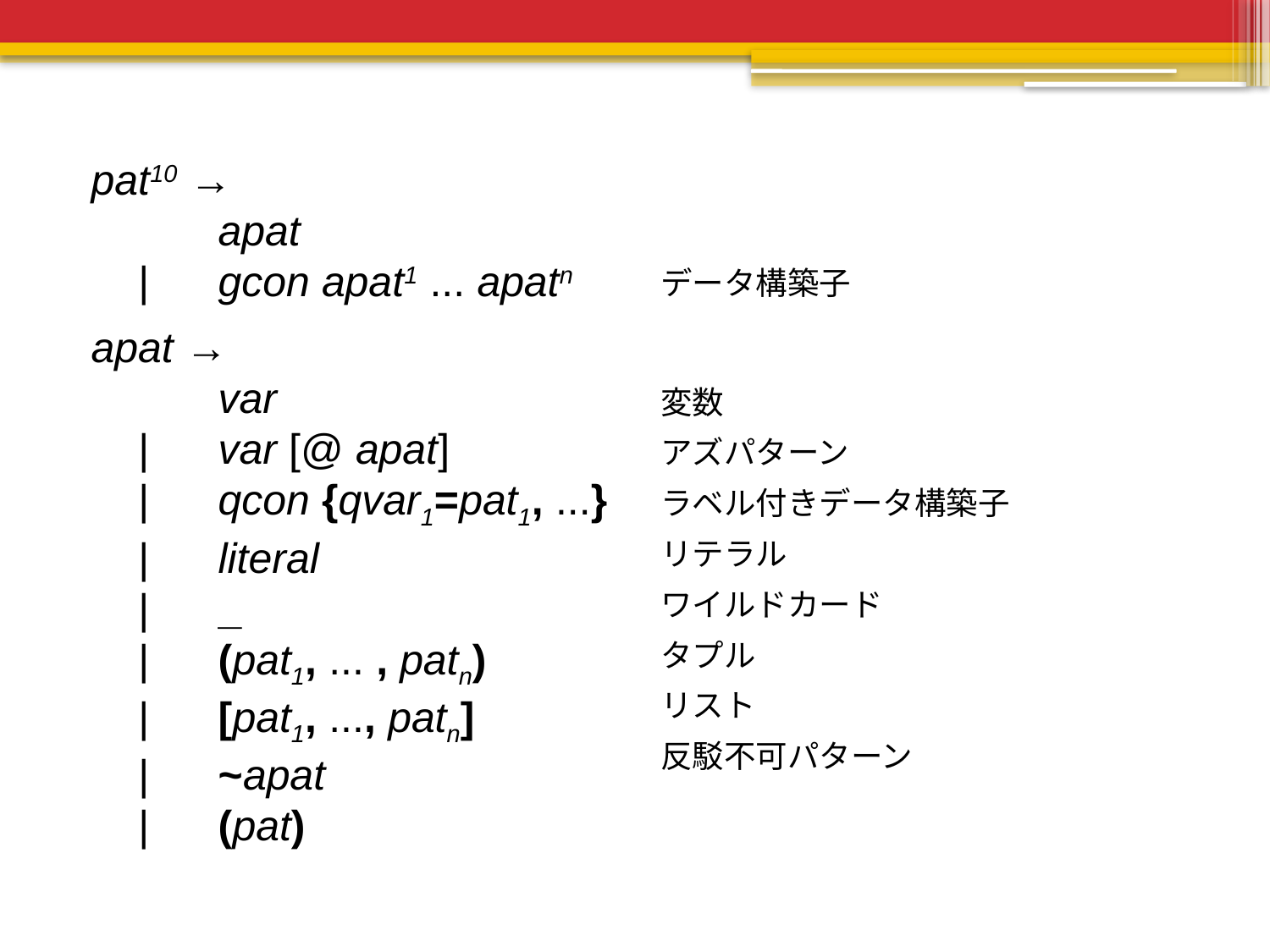

pat10 →
	apat
    |	gcon apat1 ... apatn
apat →
	var
    |	var [@ apat]
    |	qcon {qvar1=pat1, ...}
    |	literal
    |	_
    |	(pat1, ... , patn)
    |	[pat1, ..., patn]
    |	~apat
    |	(pat)
データ構築子
変数
アズパターン
ラベル付きデータ構築子
リテラル
ワイルドカード
タプル
リスト
反駁不可パターン